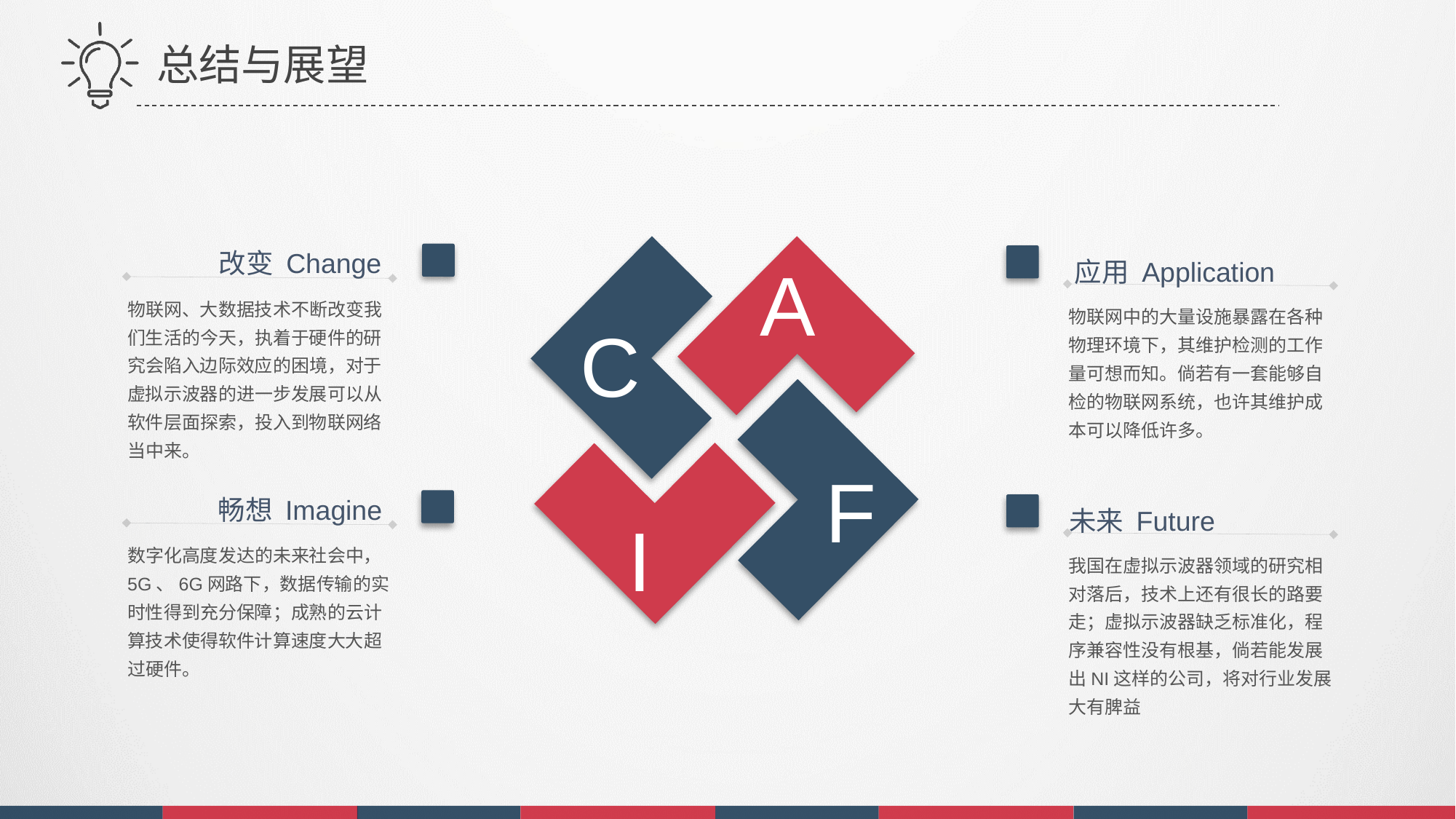

总结与展望
A
改变 Change
应用 Application

C
物联网、大数据技术不断改变我们生活的今天，执着于硬件的研究会陷入边际效应的困境，对于虚拟示波器的进一步发展可以从软件层面探索，投入到物联网络当中来。
物联网中的大量设施暴露在各种物理环境下，其维护检测的工作量可想而知。倘若有一套能够自检的物联网系统，也许其维护成本可以降低许多。

F
I
畅想 Imagine
未来 Future

数字化高度发达的未来社会中，5G、6G网路下，数据传输的实时性得到充分保障；成熟的云计算技术使得软件计算速度大大超过硬件。
我国在虚拟示波器领域的研究相对落后，技术上还有很长的路要走；虚拟示波器缺乏标准化，程序兼容性没有根基，倘若能发展出NI这样的公司，将对行业发展大有脾益